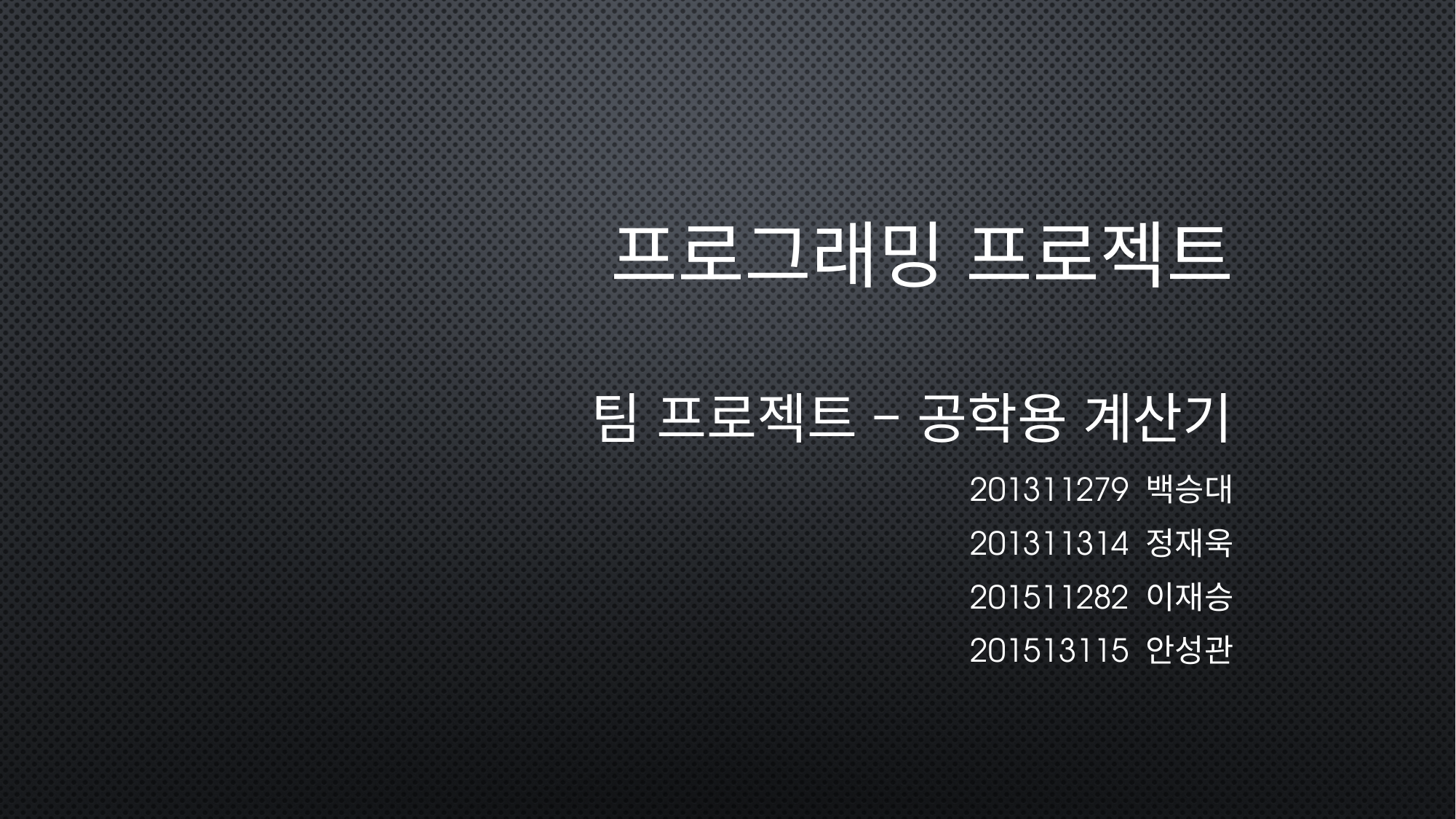

# 프로그래밍 프로젝트 팀 프로젝트 – 공학용 계산기
201311279 백승대
 201311314 정재욱
201511282 이재승
201513115 안성관